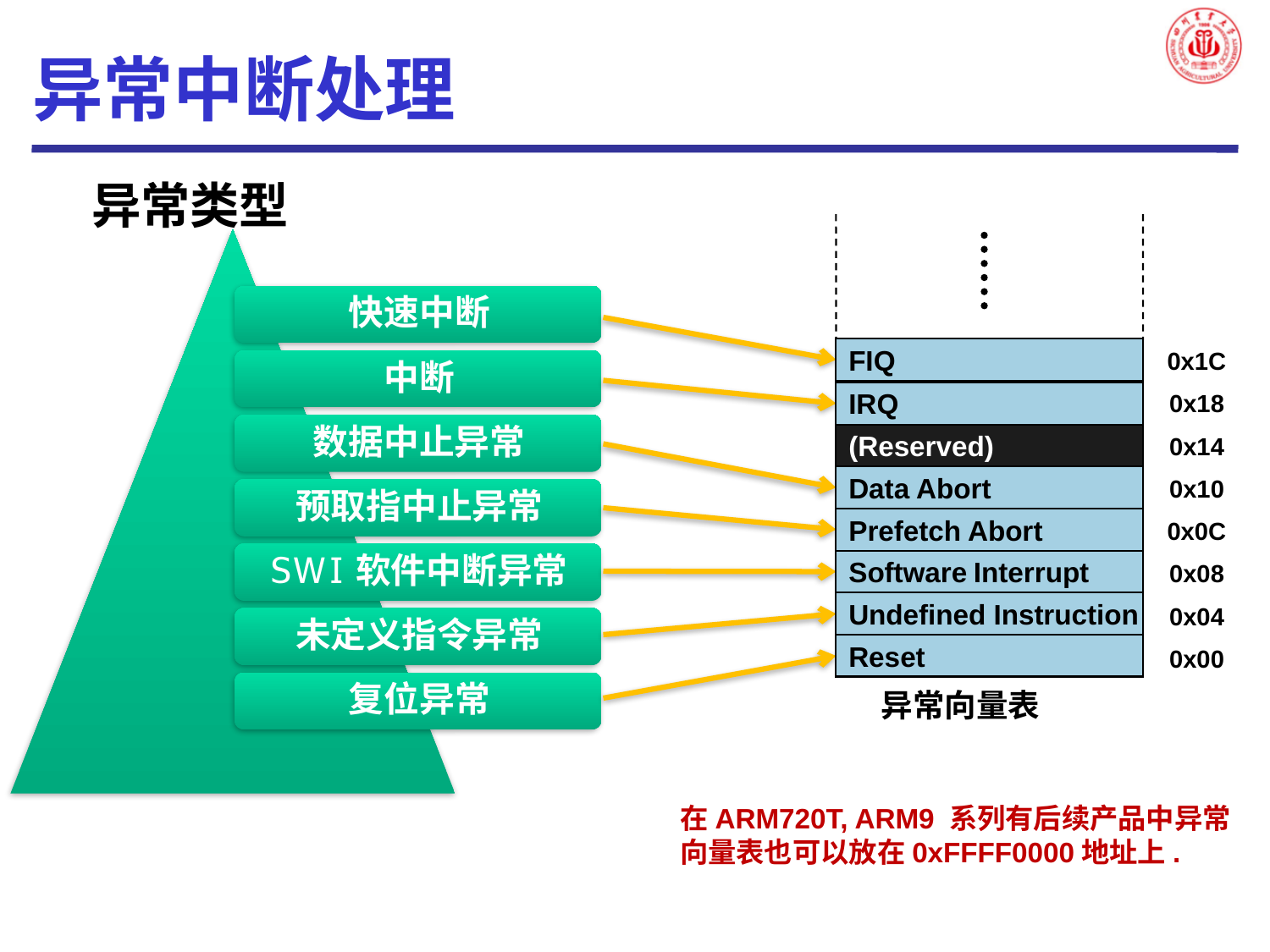

异常中断处理
异常类型

FIQ
0x1C
0x18
0x14
0x10
0x0C
0x08
0x04
0x00
IRQ
(Reserved)
Data Abort
Prefetch Abort
Software Interrupt
Undefined Instruction
Reset
异常向量表
快速中断
中断
数据中止异常
预取指中止异常
SWI软件中断异常
未定义指令异常
复位异常
在ARM720T, ARM9 系列有后续产品中异常向量表也可以放在0xFFFF0000地址上.
95